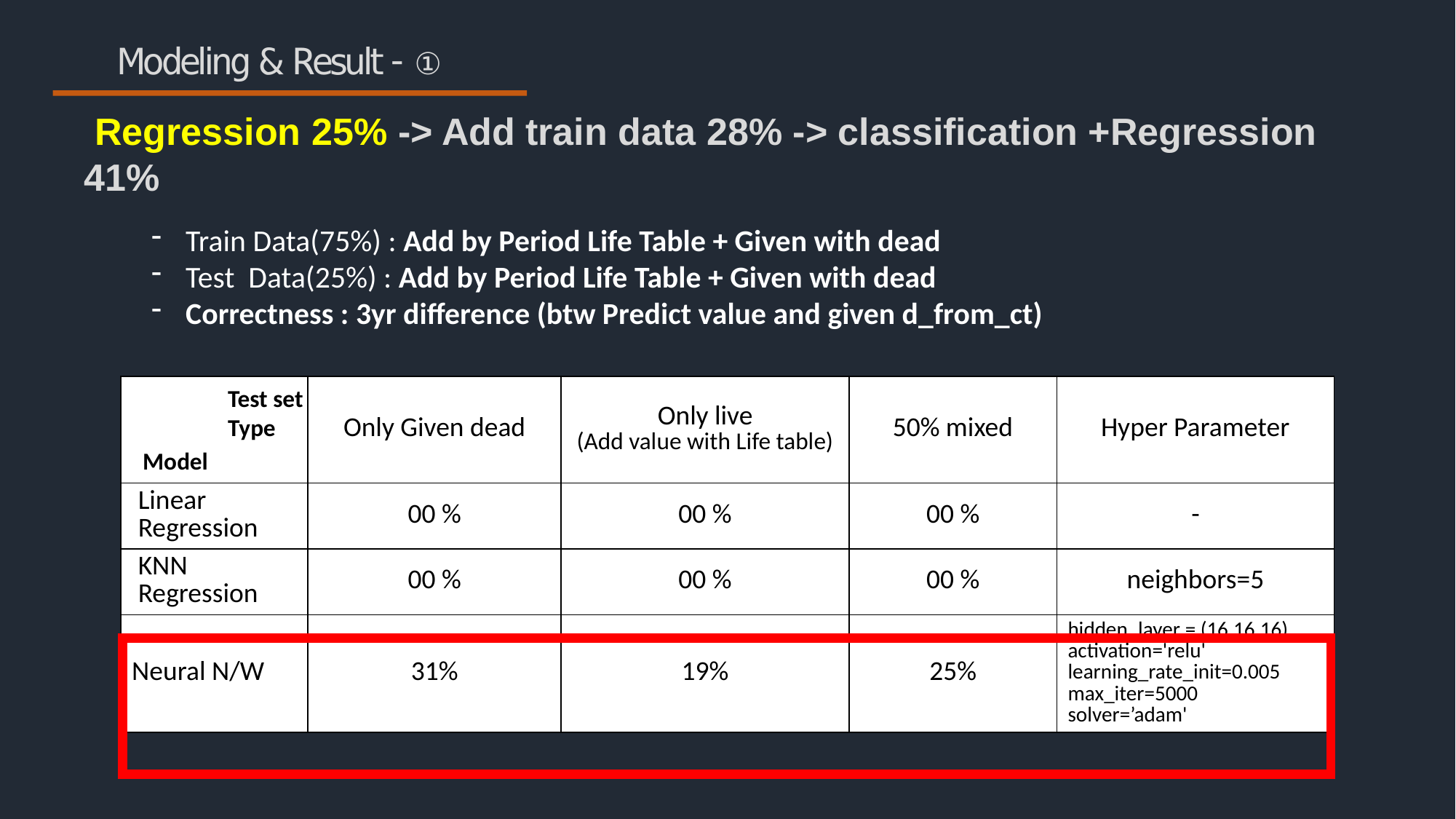

교수님은 test set으로
Only Given만하라함

->우리가 생각해보니
세상엔 수명이 30,40년 남은 사람도 많은데 그부분을 검증할 방법이 없고
오히려 Given data로만 구성하면 모델이 skewed 된거라서
50% 믹스 성능을 올렸다라고 설명?
# Modeling & Result - ①

 Regression 25% -> Add train data 28% -> classification +Regression 41%
Train Data(75%) : Add by Period Life Table + Given with dead
Test  Data(25%) : Add by Period Life Table + Given with dead
Correctness : 3yr difference (btw Predict value and given d_from_ct)
단어 고민
Only Given dead
Only live 맞나??
|  | Only Given dead | Only live (Add value with Life table) | 50% mixed | Hyper Parameter |
| --- | --- | --- | --- | --- |
| Linear Regression | 00 % | 00 % | 00 % | - |
| KNN Regression | 00 % | 00 % | 00 % | neighbors=5 |
| Neural N/W | 31% | 19% | 25% | hidden\_layer = (16,16,16) activation='relu' learning\_rate\_init=0.005 max\_iter=5000 solver=’adam' |
Test set
Type
Model